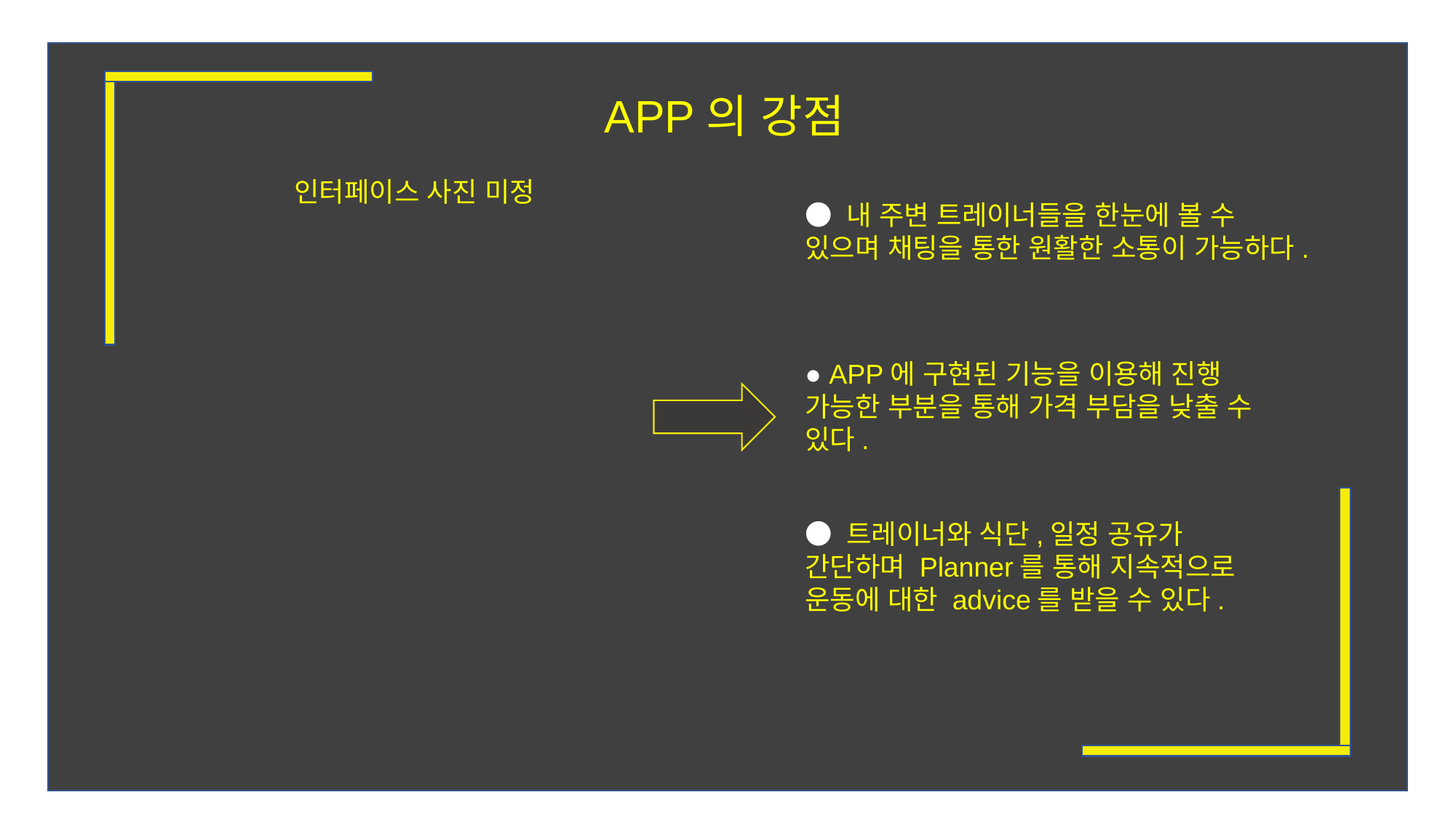

APP의 강점
인터페이스 사진 미정
● 내 주변 트레이너들을 한눈에 볼 수 있으며 채팅을 통한 원활한 소통이 가능하다.

● APP에 구현된 기능을 이용해 진행
가능한 부분을 통해 가격 부담을 낮출 수 있다.

● 트레이너와 식단,일정 공유가
간단하며 Planner를 통해 지속적으로
운동에 대한 advice를 받을 수 있다.